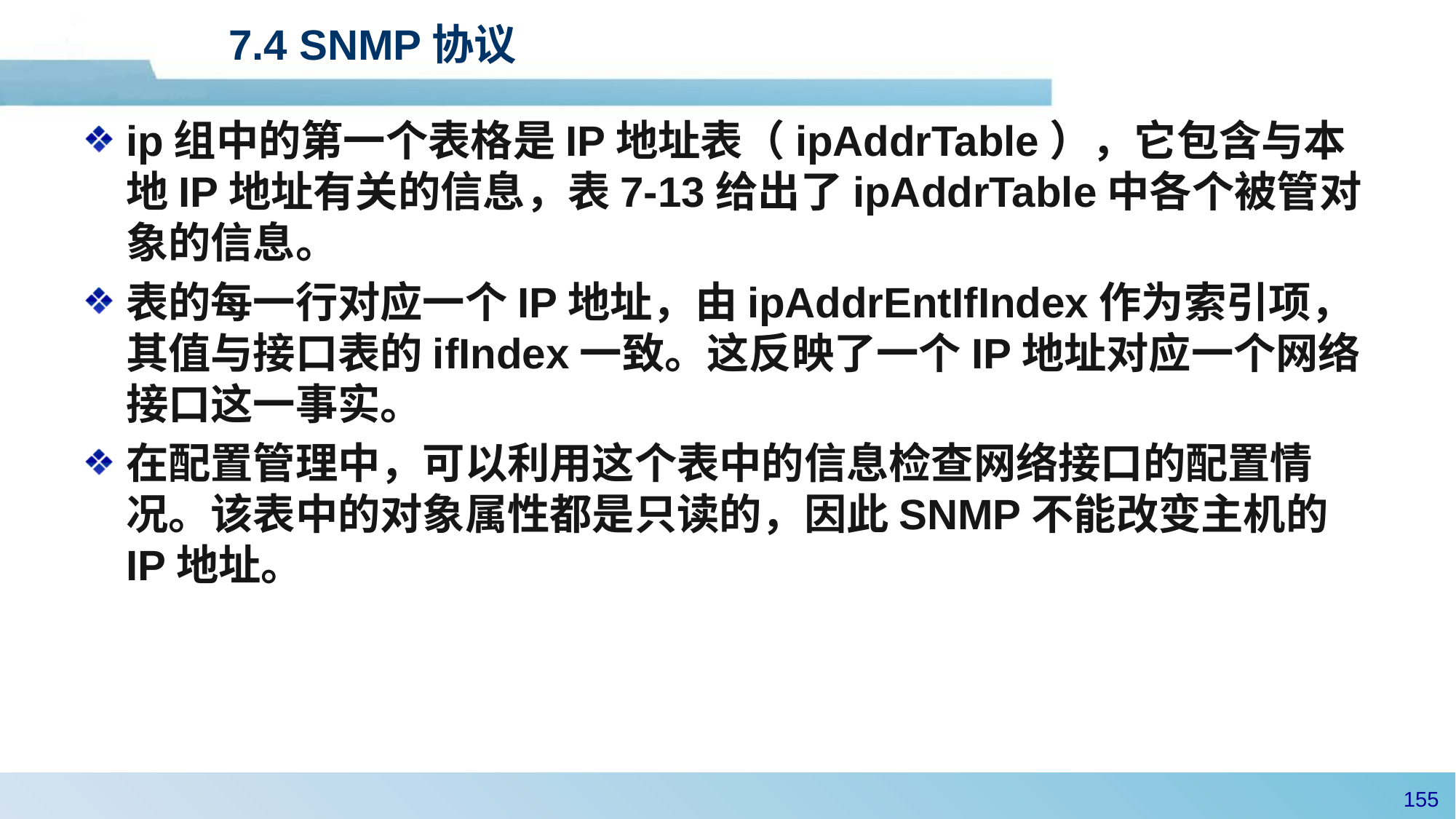

#
7.4 SNMP协议
ip组中的第一个表格是IP地址表（ipAddrTable），它包含与本地IP地址有关的信息，表7-13给出了ipAddrTable中各个被管对象的信息。
表的每一行对应一个IP地址，由ipAddrEntIfIndex作为索引项，其值与接口表的ifIndex一致。这反映了一个IP地址对应一个网络接口这一事实。
在配置管理中，可以利用这个表中的信息检查网络接口的配置情况。该表中的对象属性都是只读的，因此SNMP不能改变主机的IP地址。
155